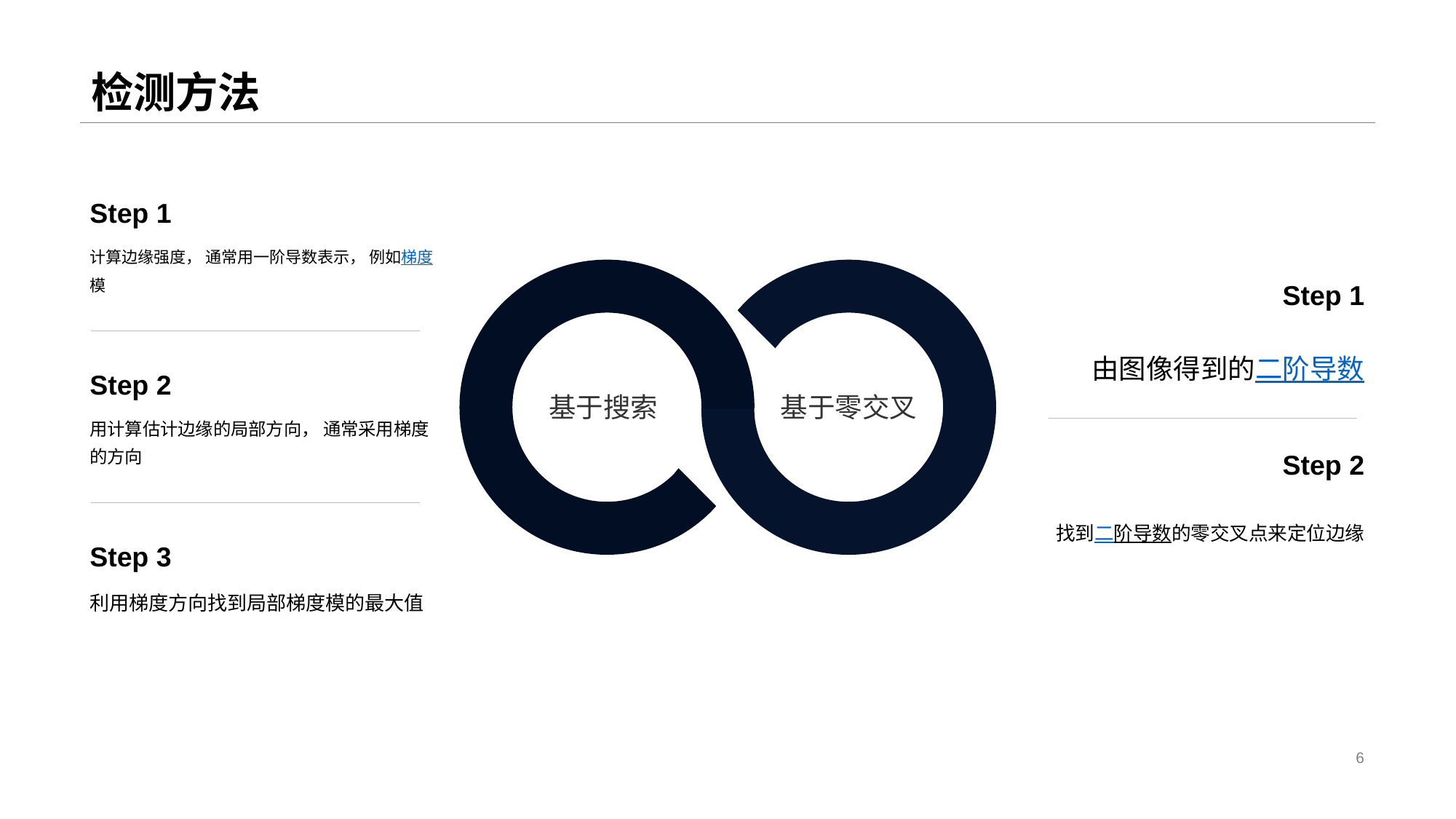

# 检测方法
Step 1
计算边缘强度， 通常用一阶导数表示， 例如梯度模

Step 1
由图像得到的二阶导数
Step 2
用计算估计边缘的局部方向， 通常采用梯度的方向
Step 2
找到二阶导数的零交叉点来定位边缘
Step 3
利用梯度方向找到局部梯度模的最大值
基于搜索
基于零交叉
6